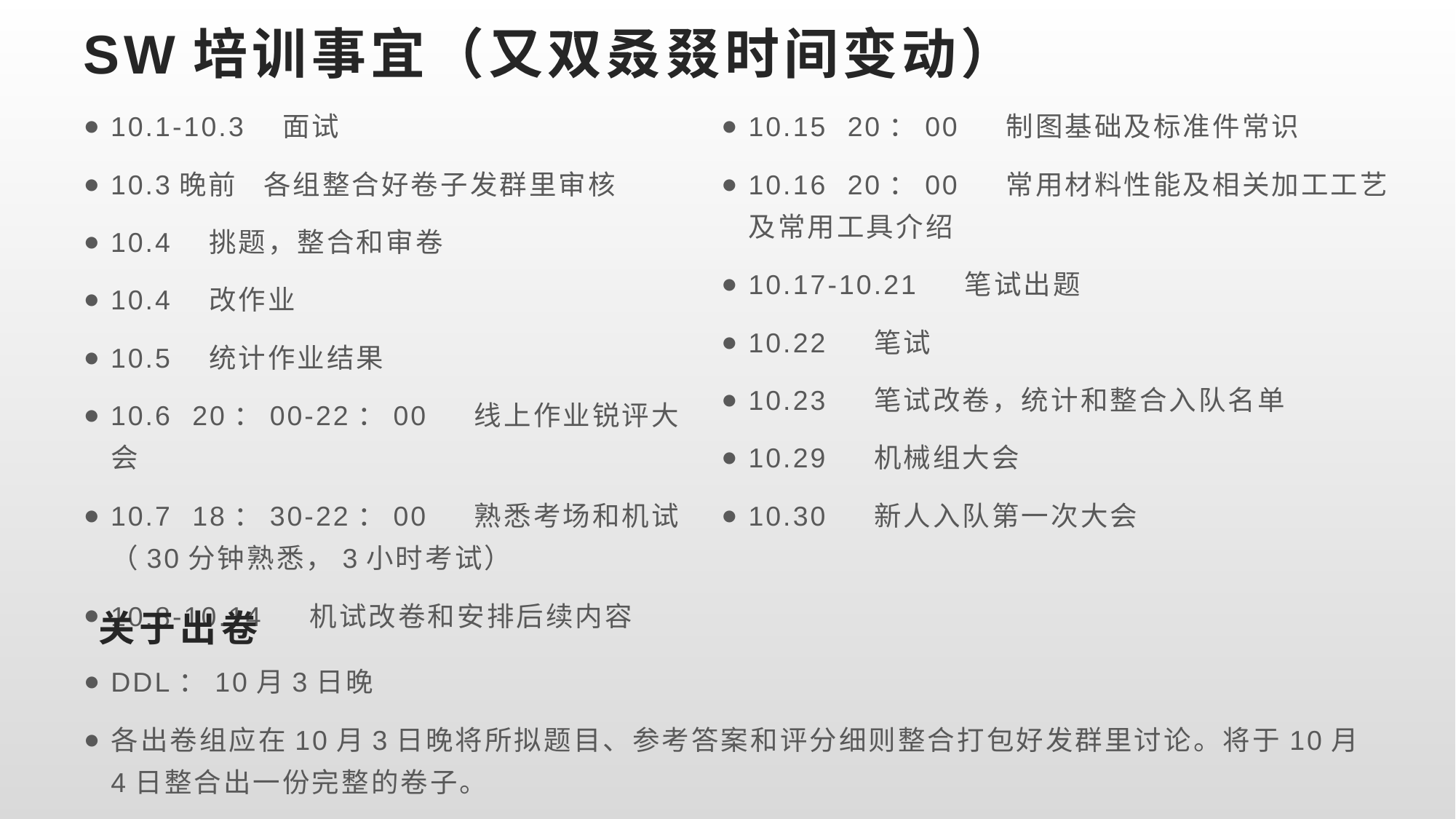

# SW培训事宜（又双叒叕时间变动）
10.1-10.3   面试
10.3晚前   各组整合好卷子发群里审核
10.4   挑题，整合和审卷
10.4   改作业
10.5   统计作业结果
10.6  20：00-22：00    线上作业锐评大会
10.7  18：30-22：00    熟悉考场和机试（30分钟熟悉，3小时考试）
10.8-10.14    机试改卷和安排后续内容
10.15  20：00    制图基础及标准件常识
10.16  20：00    常用材料性能及相关加工工艺及常用工具介绍
10.17-10.21    笔试出题
10.22    笔试
10.23    笔试改卷，统计和整合入队名单
10.29    机械组大会
10.30    新人入队第一次大会
关于出卷
DDL：10月3日晚
各出卷组应在10月3日晚将所拟题目、参考答案和评分细则整合打包好发群里讨论。将于10月4日整合出一份完整的卷子。